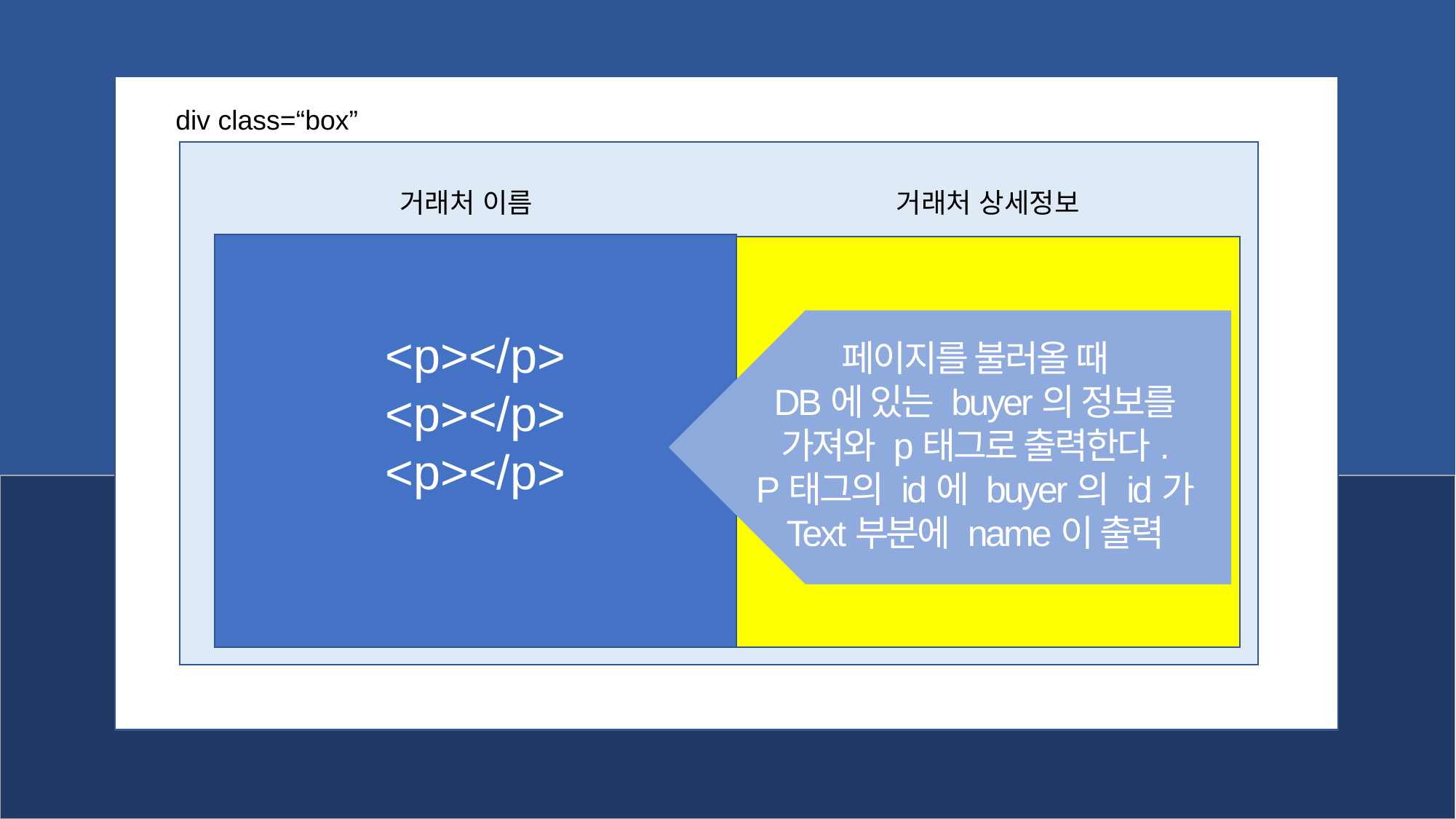

ㅇㅇㅇㅇㅇㅇㅇㅇㅇㅇㅇ
div class=“box”

거래처 이름
거래처 상세정보
<p></p>
<p></p>
<p></p>

페이지를 불러올 때
DB에 있는 buyer의 정보를
가져와 p태그로 출력한다.
P태그의 id에 buyer의 id가
Text부분에 name이 출력